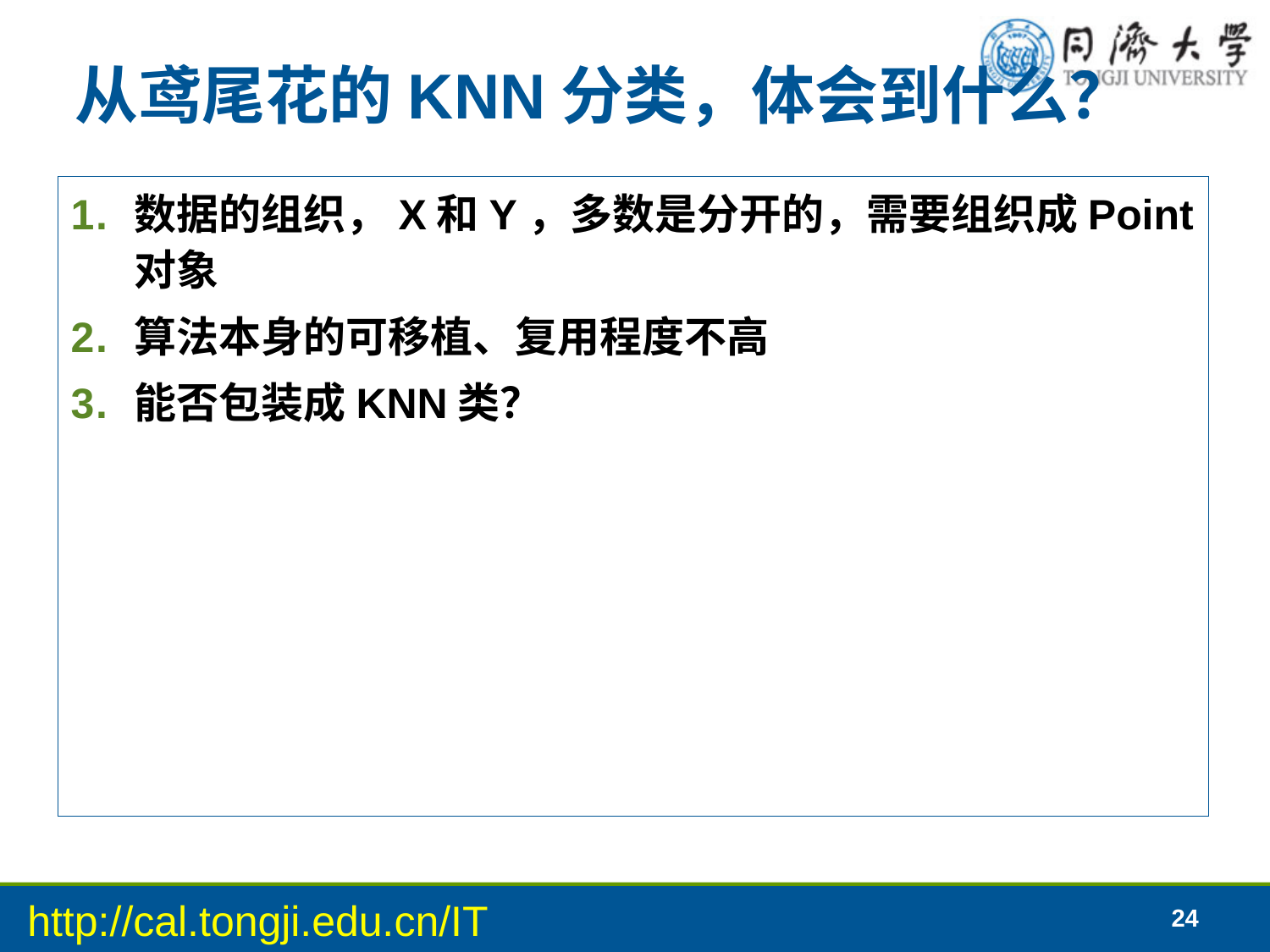

# 从鸢尾花的KNN分类，体会到什么？
数据的组织，X和Y，多数是分开的，需要组织成Point对象
算法本身的可移植、复用程度不高
能否包装成KNN类？